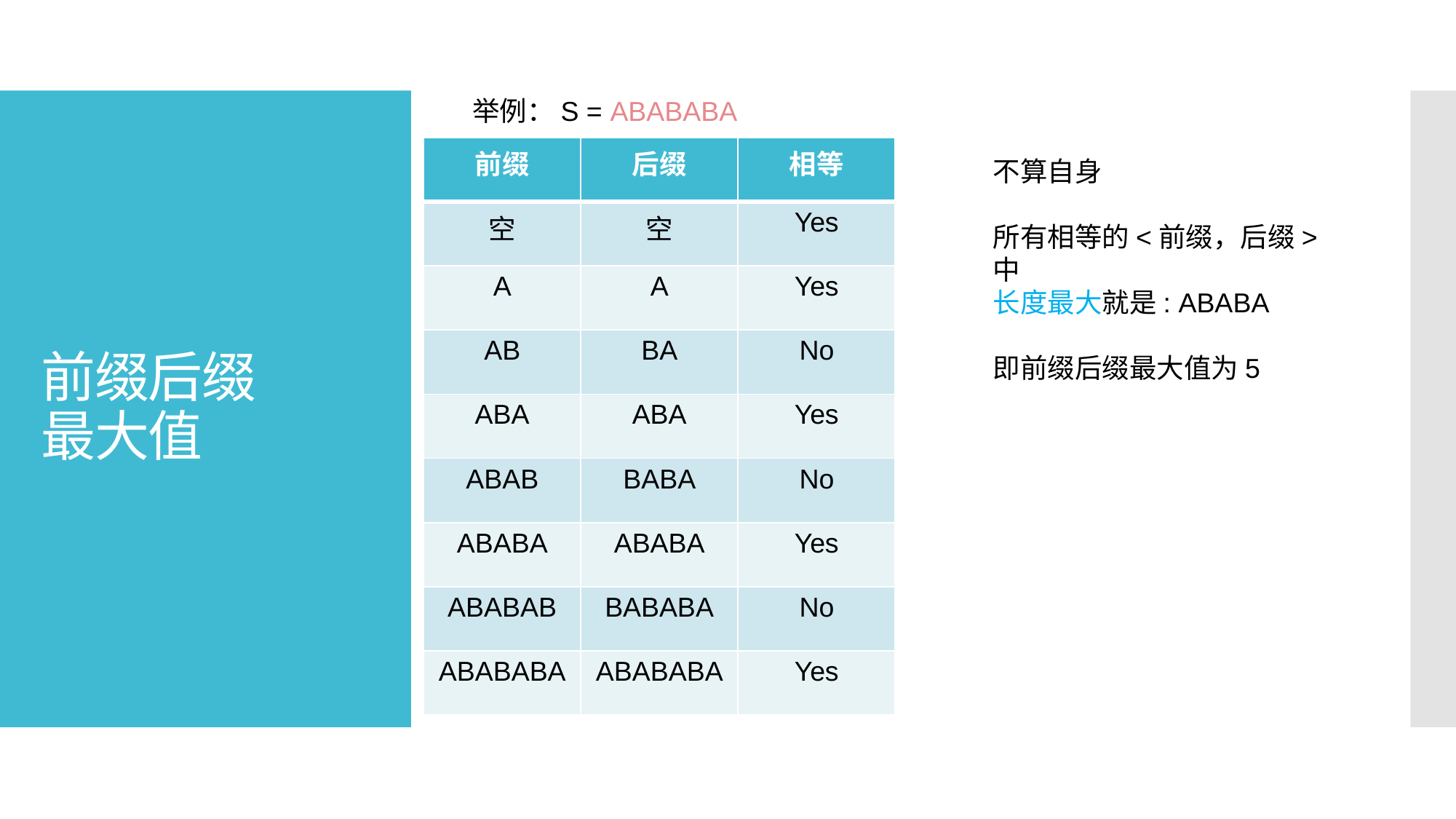

举例：S = ABABABA
# 前缀后缀 最大值
| 前缀 | 后缀 | 相等 |
| --- | --- | --- |
| 空 | 空 | Yes |
| A | A | Yes |
| AB | BA | No |
| ABA | ABA | Yes |
| ABAB | BABA | No |
| ABABA | ABABA | Yes |
| ABABAB | BABABA | No |
| ABABABA | ABABABA | Yes |
不算自身

所有相等的<前缀，后缀>中
长度最大就是: ABABA

即前缀后缀最大值为5